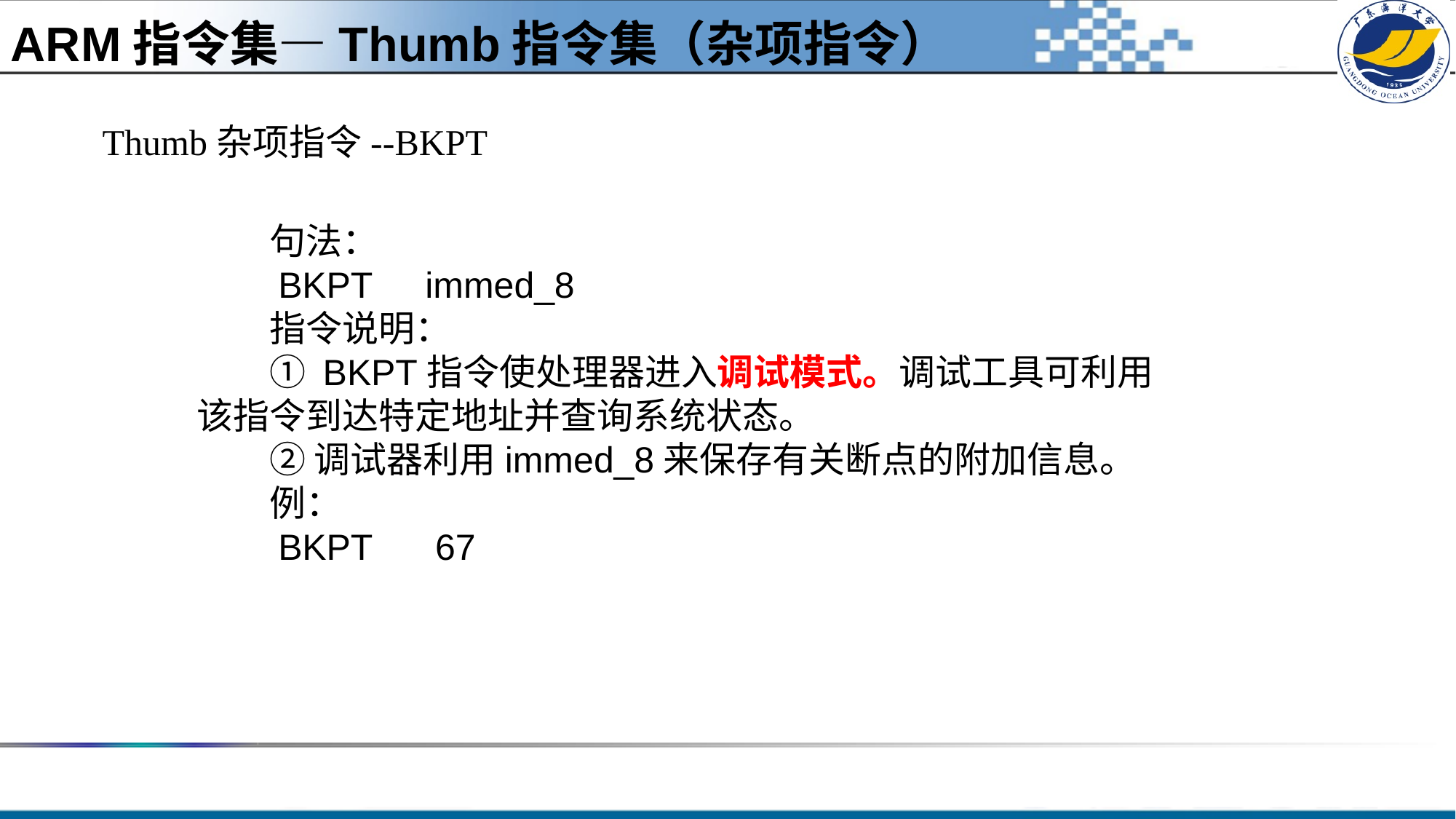

ARM指令集—Thumb指令集（杂项指令）
Thumb杂项指令--BKPT
　　
　　句法：
　　BKPT	 immed_8
　　指令说明：
　　① BKPT指令使处理器进入调试模式。调试工具可利用该指令到达特定地址并查询系统状态。
　　② 调试器利用immed_8来保存有关断点的附加信息。
　　例：
　　BKPT	  67
164